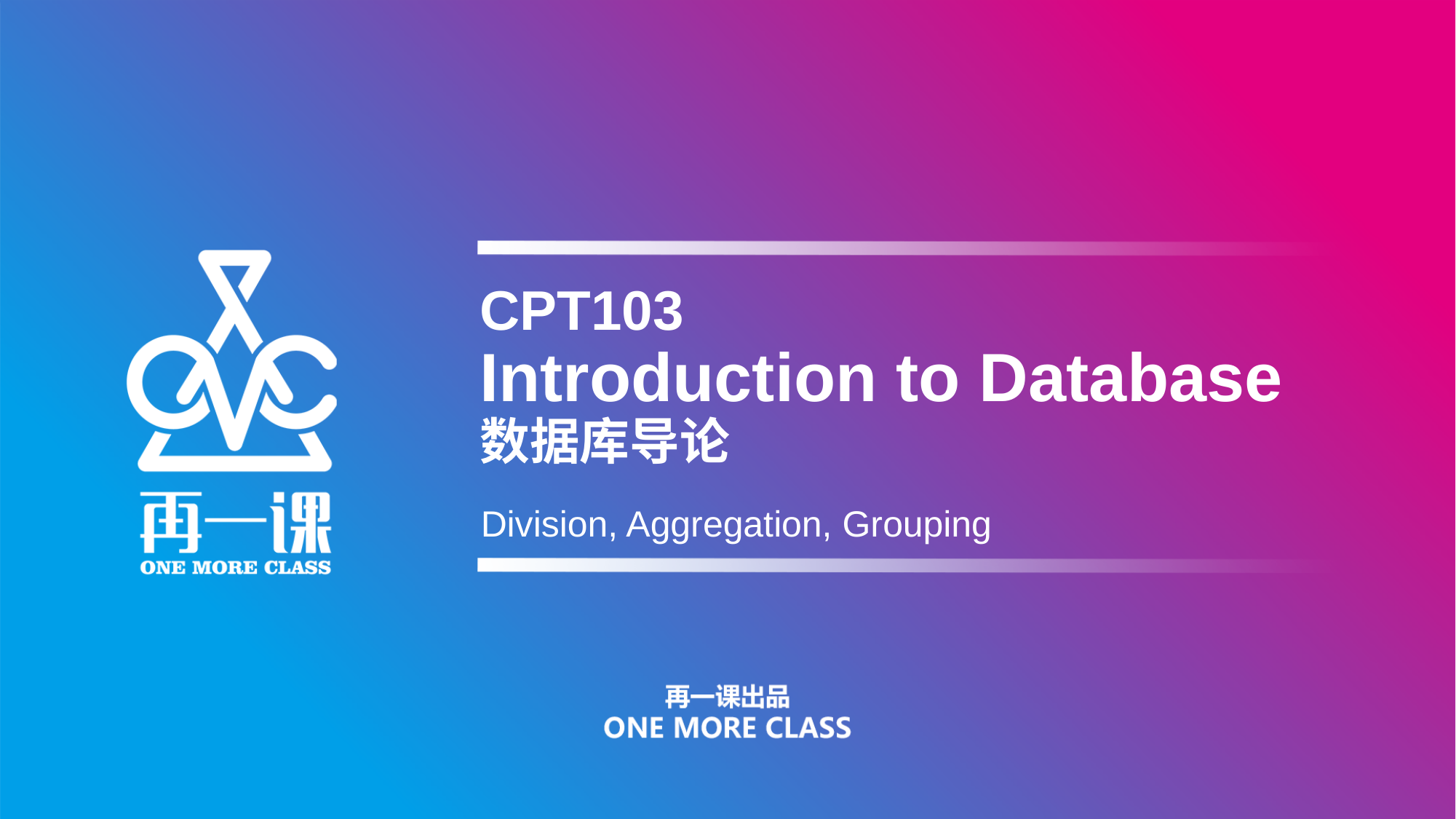

CPT103
Introduction to Database
数据库导论
Division, Aggregation, Grouping